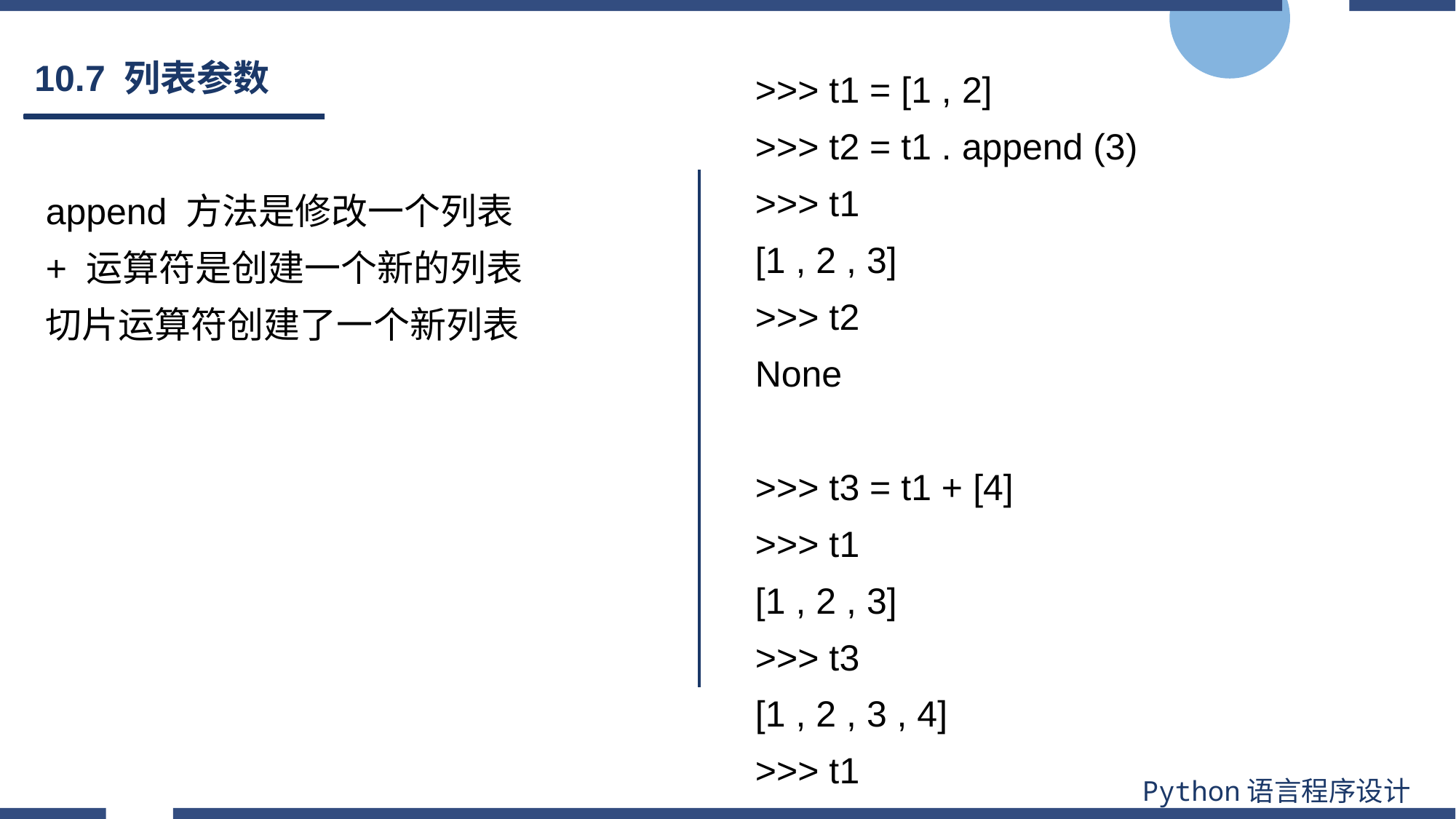

>>> t1 = [1 , 2]
>>> t2 = t1 . append (3)
>>> t1
[1 , 2 , 3]
>>> t2
None

>>> t3 = t1 + [4]
>>> t1
[1 , 2 , 3]
>>> t3
[1 , 2 , 3 , 4]
>>> t1
# 10.7 列表参数
append 方法是修改一个列表
+ 运算符是创建一个新的列表
切片运算符创建了一个新列表